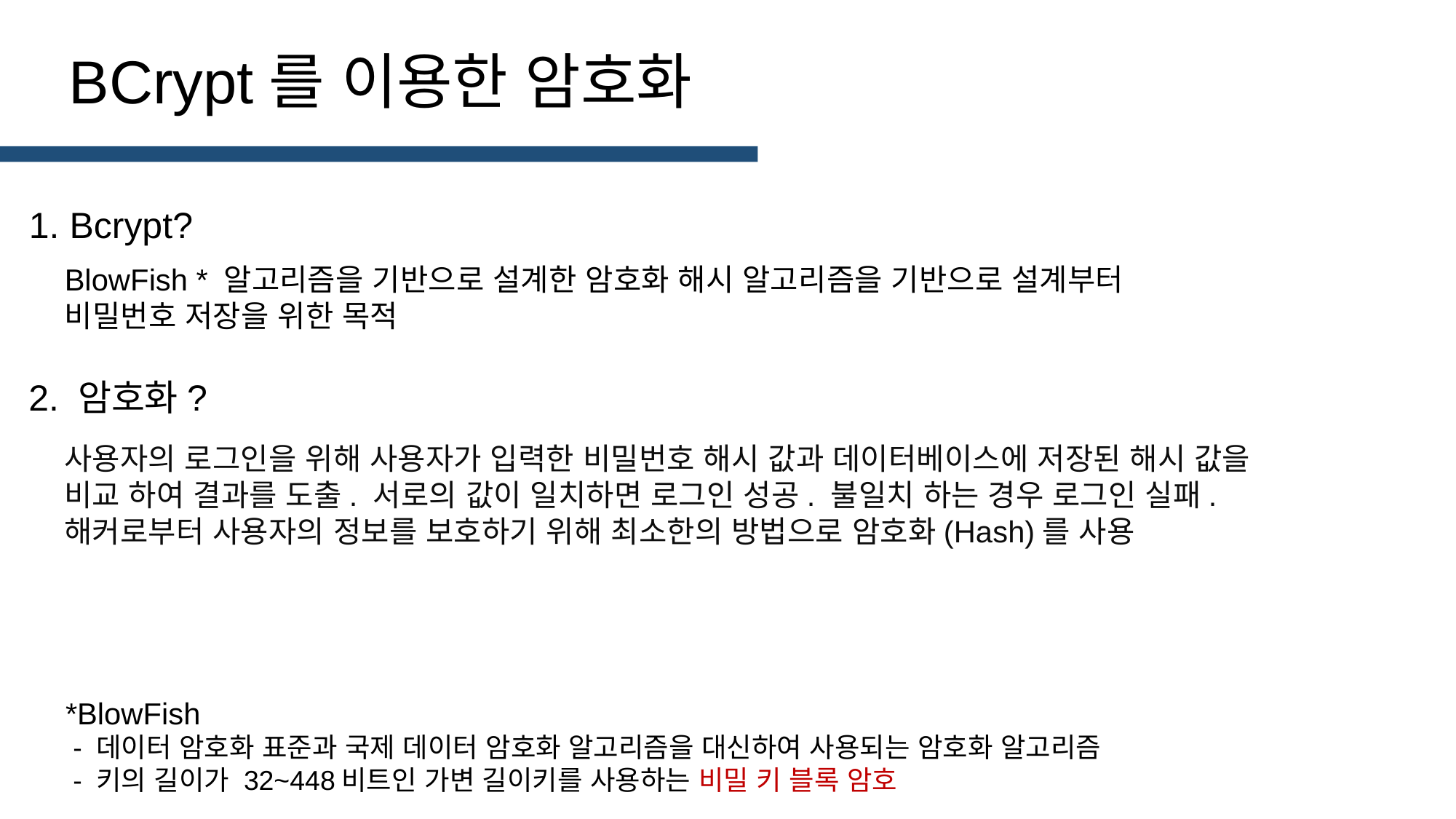

BCrypt를 이용한 암호화

1. Bcrypt?
BlowFish * 알고리즘을 기반으로 설계한 암호화 해시 알고리즘을 기반으로 설계부터
비밀번호 저장을 위한 목적
2. 암호화?
사용자의 로그인을 위해 사용자가 입력한 비밀번호 해시 값과 데이터베이스에 저장된 해시 값을
비교 하여 결과를 도출. 서로의 값이 일치하면 로그인 성공. 불일치 하는 경우 로그인 실패.
해커로부터 사용자의 정보를 보호하기 위해 최소한의 방법으로 암호화(Hash)를 사용
*BlowFish
 - 데이터 암호화 표준과 국제 데이터 암호화 알고리즘을 대신하여 사용되는 암호화 알고리즘
 - 키의 길이가 32~448비트인 가변 길이키를 사용하는 비밀 키 블록 암호